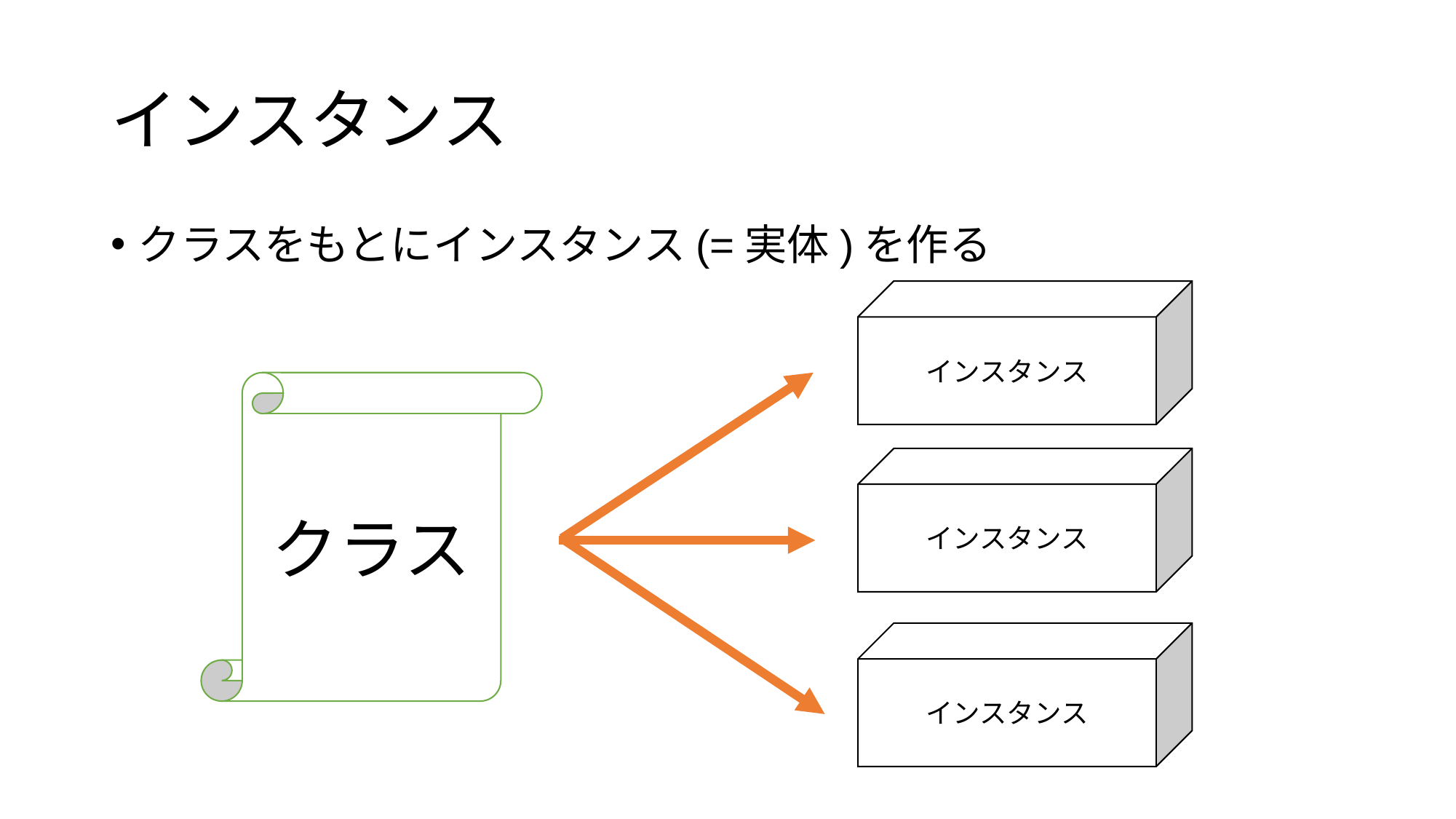

# インスタンス
クラスをもとにインスタンス(=実体)を作る
インスタンス
クラス
インスタンス
インスタンス